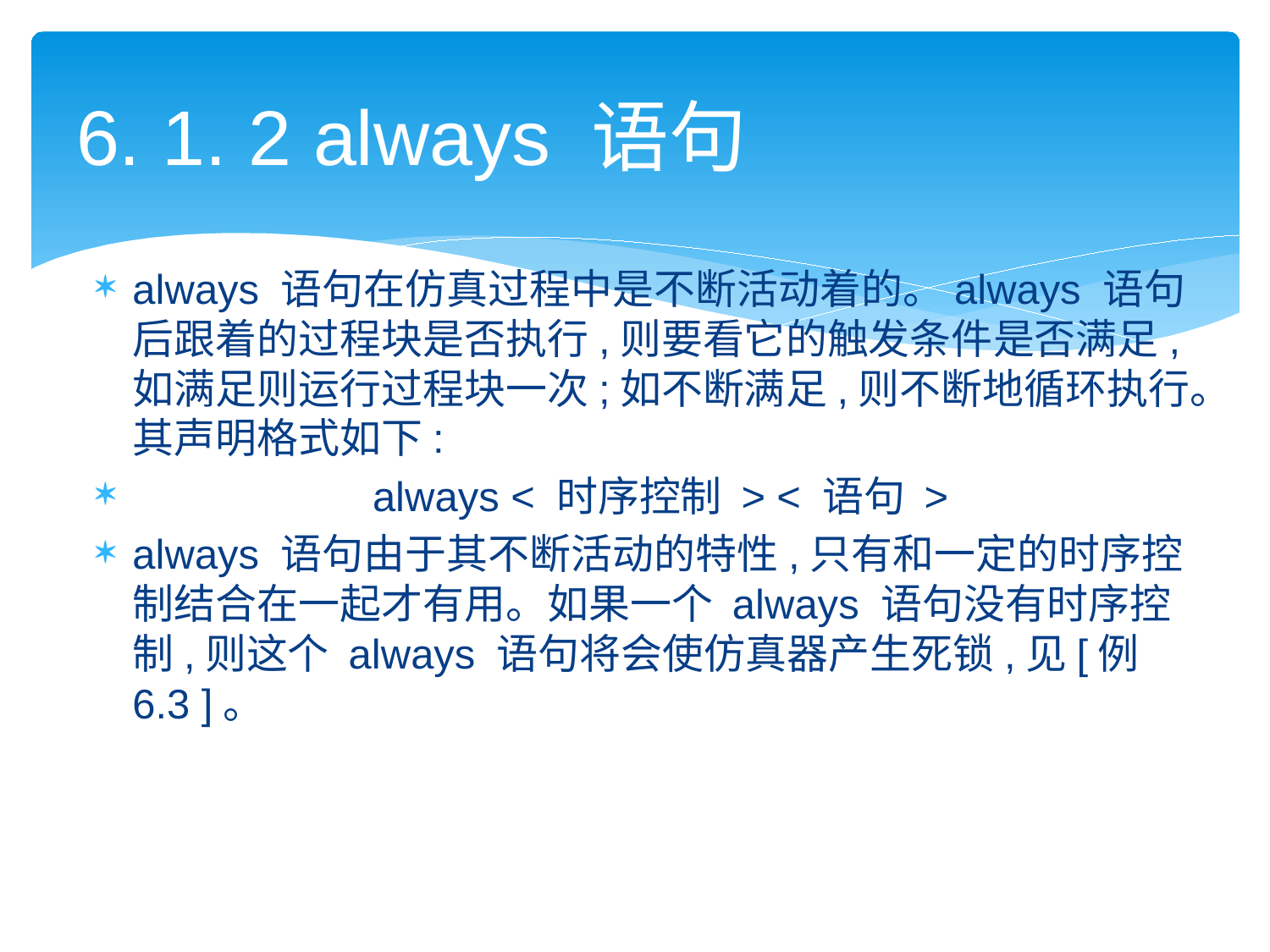

# 6. 1. 2 always 语句
always 语句在仿真过程中是不断活动着的。always 语句后跟着的过程块是否执行,则要看它的触发条件是否满足,如满足则运行过程块一次;如不断满足,则不断地循环执行。其声明格式如下:
                     always < 时序控制 > < 语句 >
always 语句由于其不断活动的特性,只有和一定的时序控制结合在一起才有用。如果一个 always 语句没有时序控制,则这个 always 语句将会使仿真器产生死锁,见[例 6.3 ]。